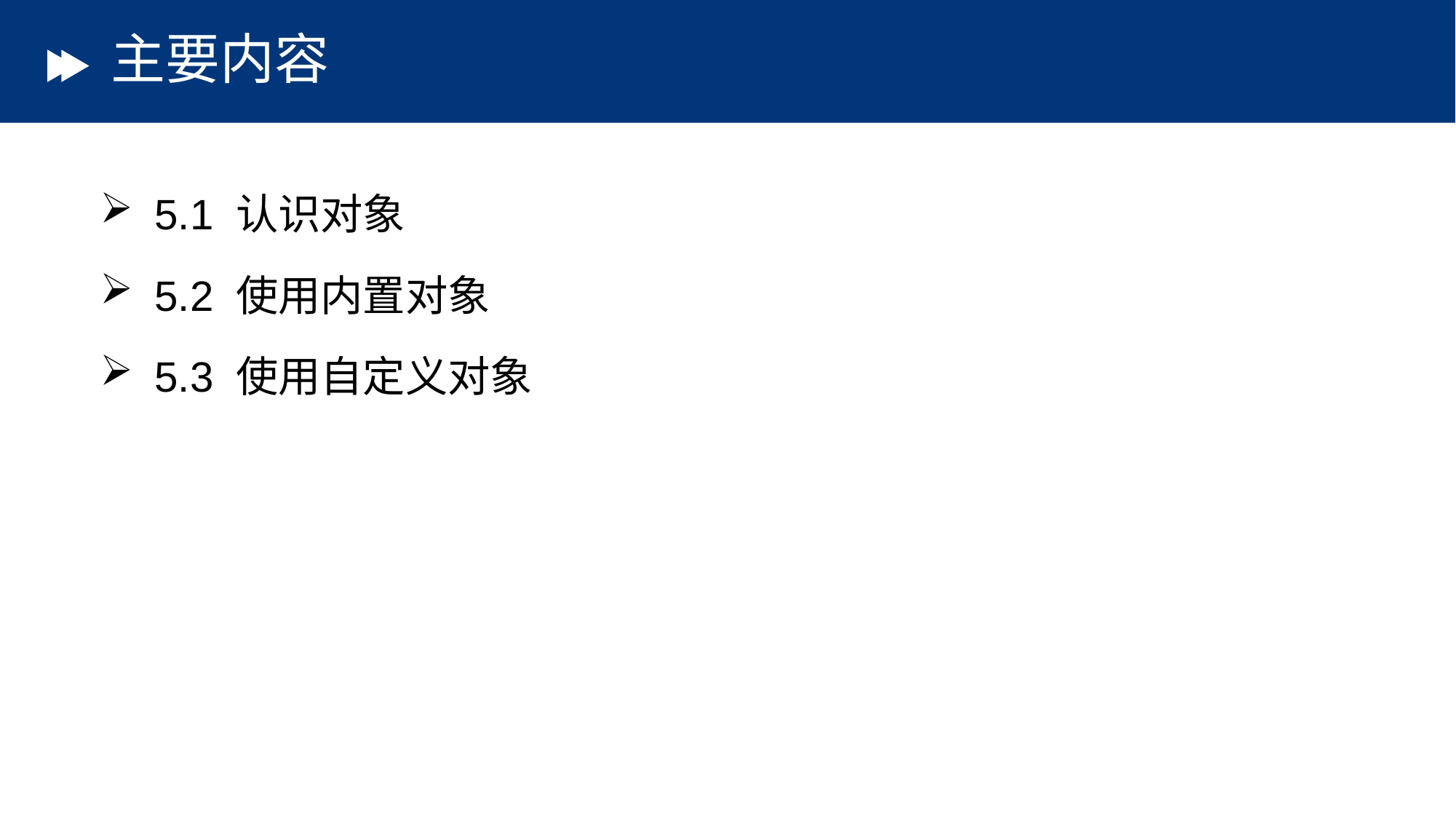

# 主要内容
5.1 认识对象
5.2 使用内置对象
5.3 使用自定义对象